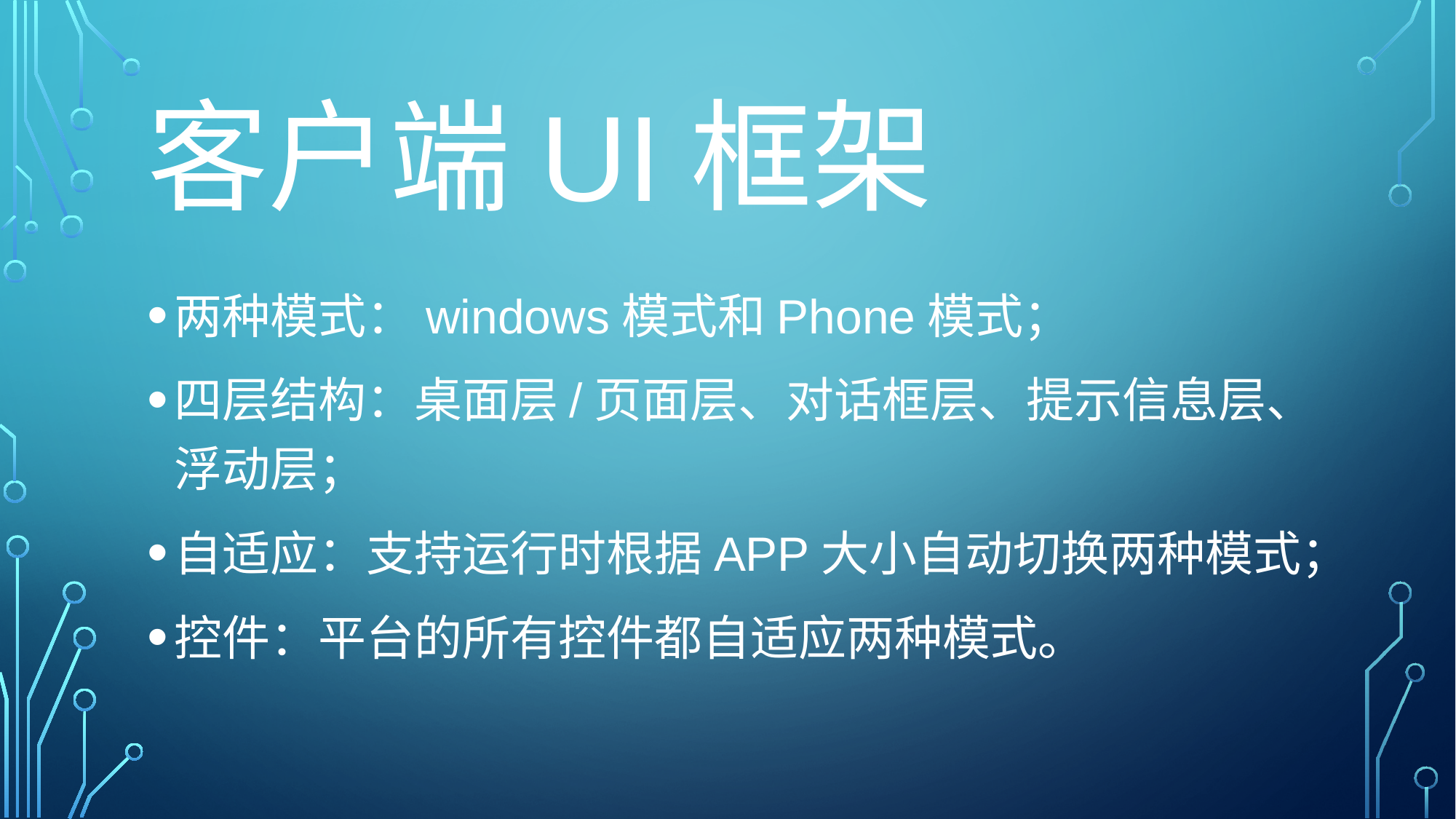

# 客户端UI框架
两种模式：windows模式和Phone模式；
四层结构：桌面层/页面层、对话框层、提示信息层、浮动层；
自适应：支持运行时根据APP大小自动切换两种模式；
控件：平台的所有控件都自适应两种模式。